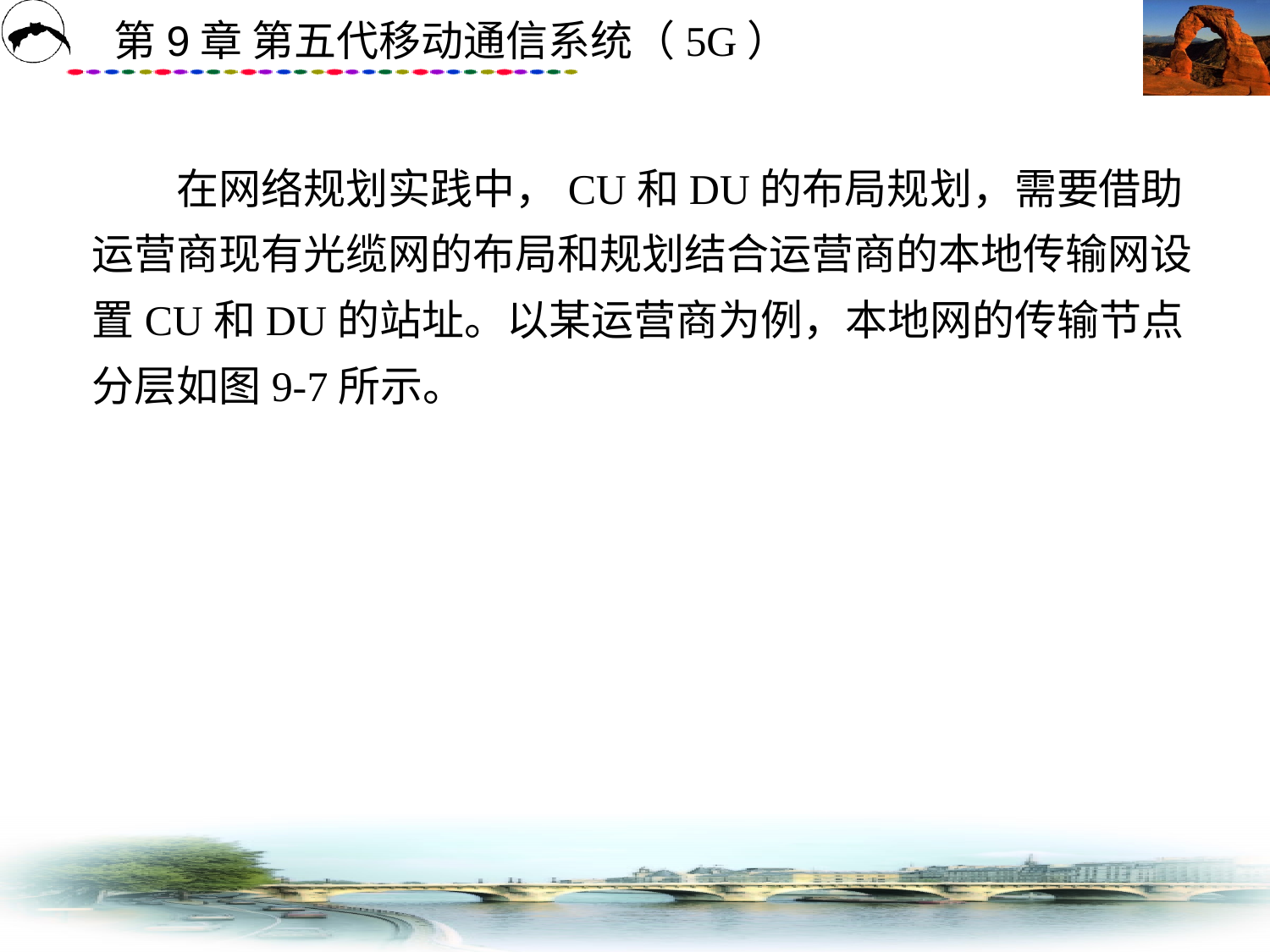

# 在网络规划实践中，CU和DU的布局规划，需要借助运营商现有光缆网的布局和规划结合运营商的本地传输网设置CU和DU的站址。以某运营商为例，本地网的传输节点分层如图9-7所示。